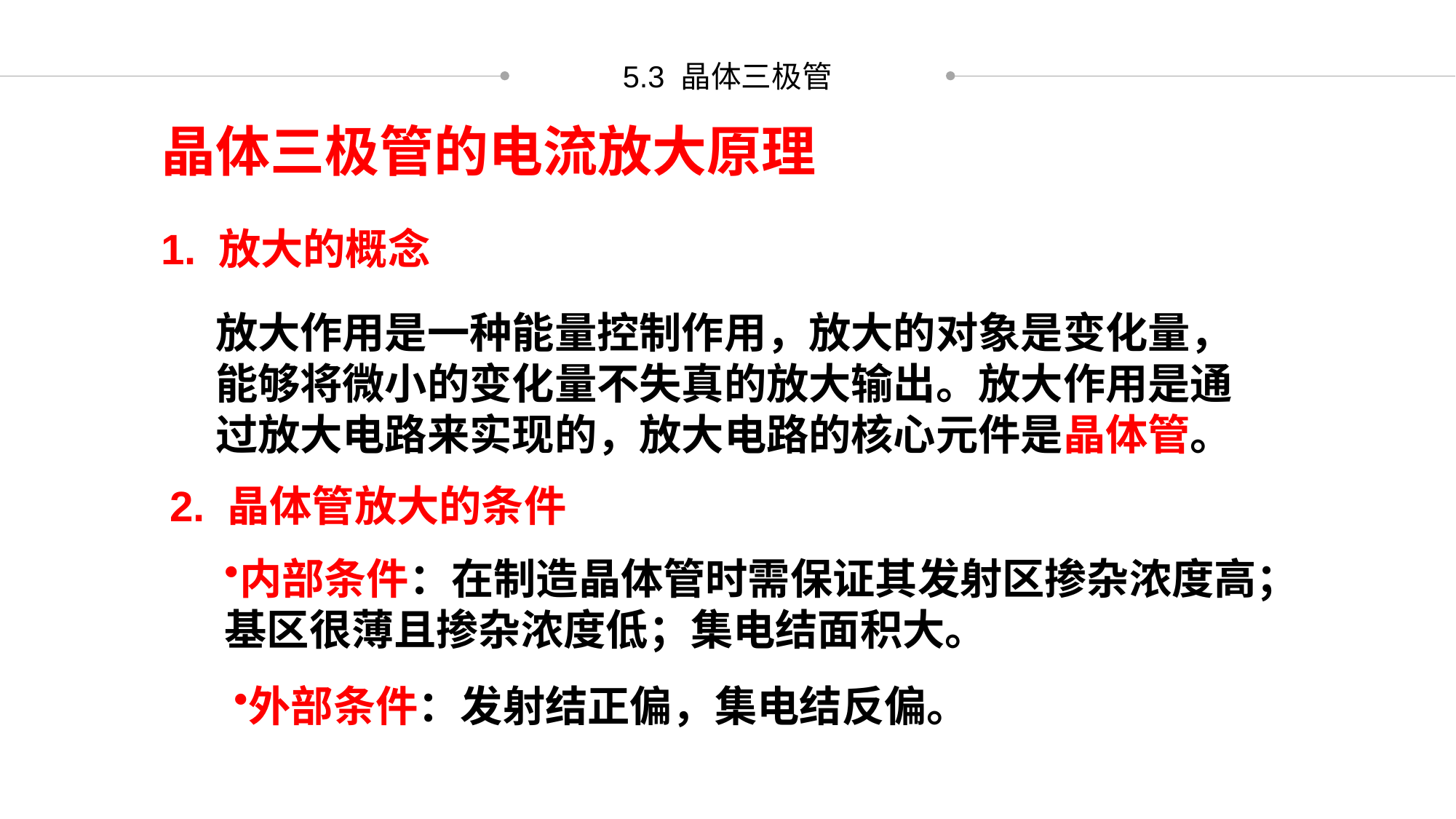

5.3 晶体三极管
晶体三极管的电流放大原理
1. 放大的概念
放大作用是一种能量控制作用，放大的对象是变化量，能够将微小的变化量不失真的放大输出。放大作用是通过放大电路来实现的，放大电路的核心元件是晶体管。
2. 晶体管放大的条件
内部条件：在制造晶体管时需保证其发射区掺杂浓度高；基区很薄且掺杂浓度低；集电结面积大。
外部条件：发射结正偏，集电结反偏。